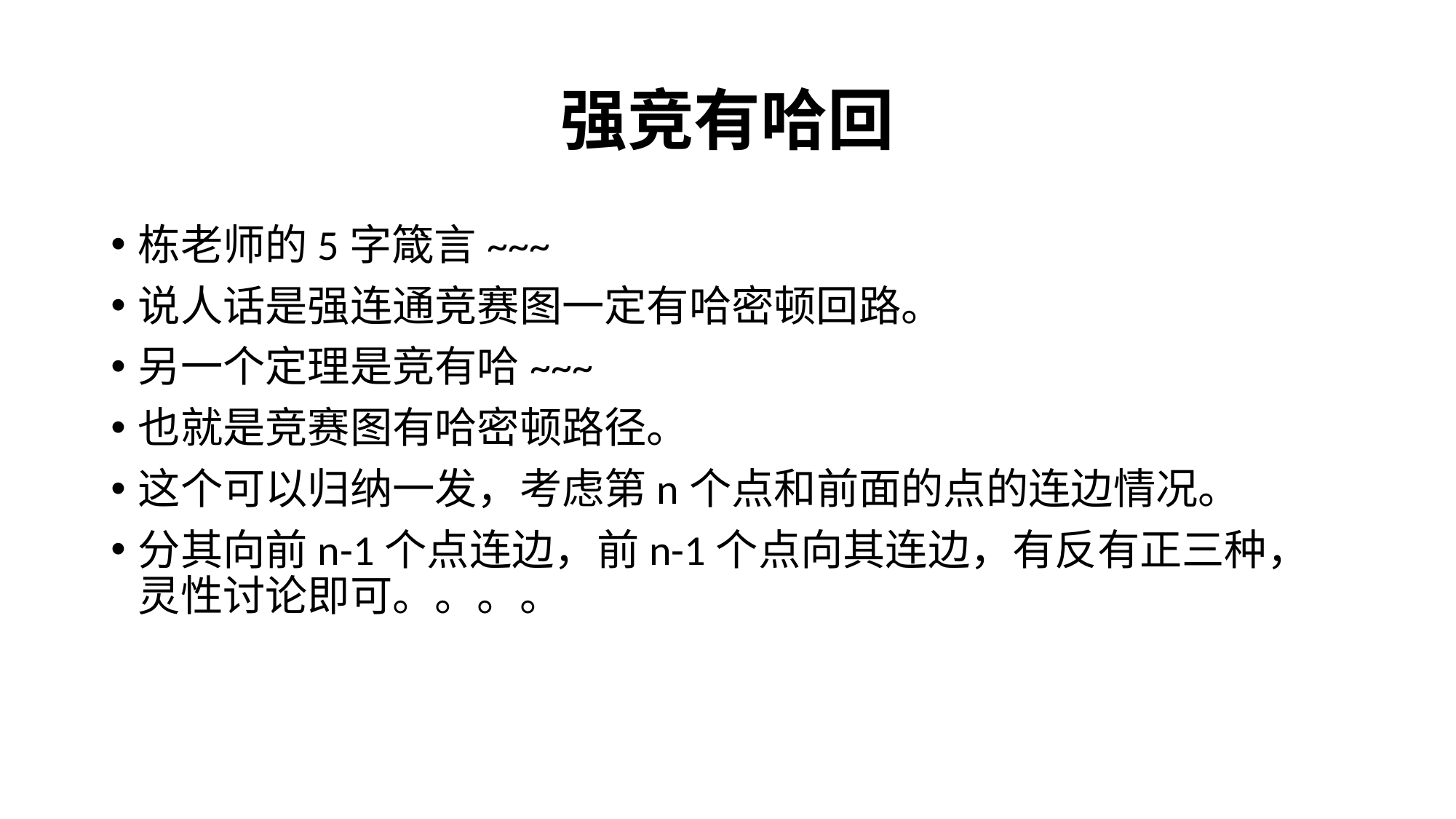

# 强竞有哈回
栋老师的5字箴言~~~
说人话是强连通竞赛图一定有哈密顿回路。
另一个定理是竞有哈~~~
也就是竞赛图有哈密顿路径。
这个可以归纳一发，考虑第n个点和前面的点的连边情况。
分其向前n-1个点连边，前n-1个点向其连边，有反有正三种，灵性讨论即可。。。。